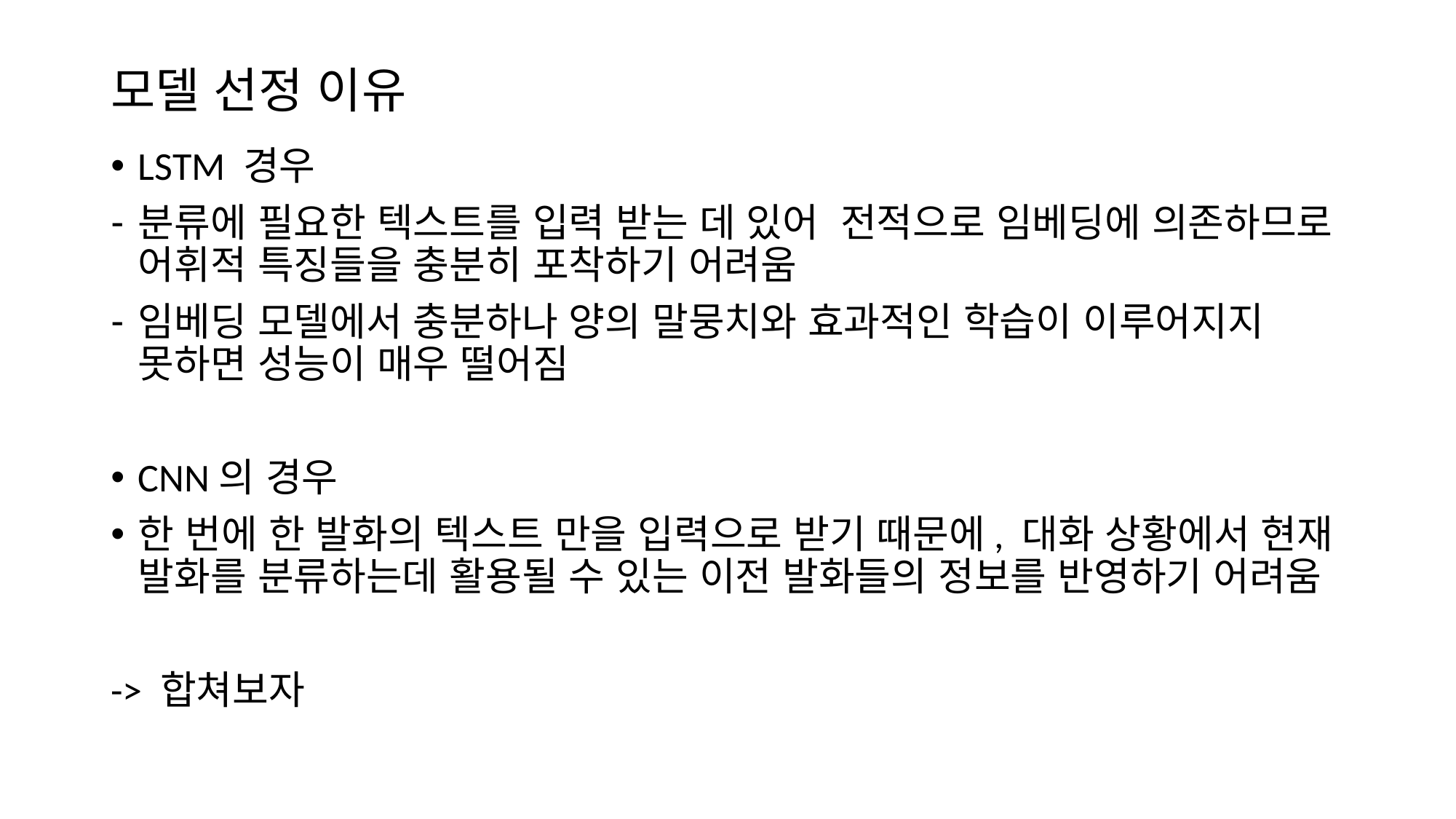

# 모델 선정 이유
LSTM 경우
분류에 필요한 텍스트를 입력 받는 데 있어  전적으로 임베딩에 의존하므로 어휘적 특징들을 충분히 포착하기 어려움
임베딩 모델에서 충분하나 양의 말뭉치와 효과적인 학습이 이루어지지 못하면 성능이 매우 떨어짐

CNN의 경우
한 번에 한 발화의 텍스트 만을 입력으로 받기 때문에, 대화 상황에서 현재 발화를 분류하는데 활용될 수 있는 이전 발화들의 정보를 반영하기 어려움

-> 합쳐보자